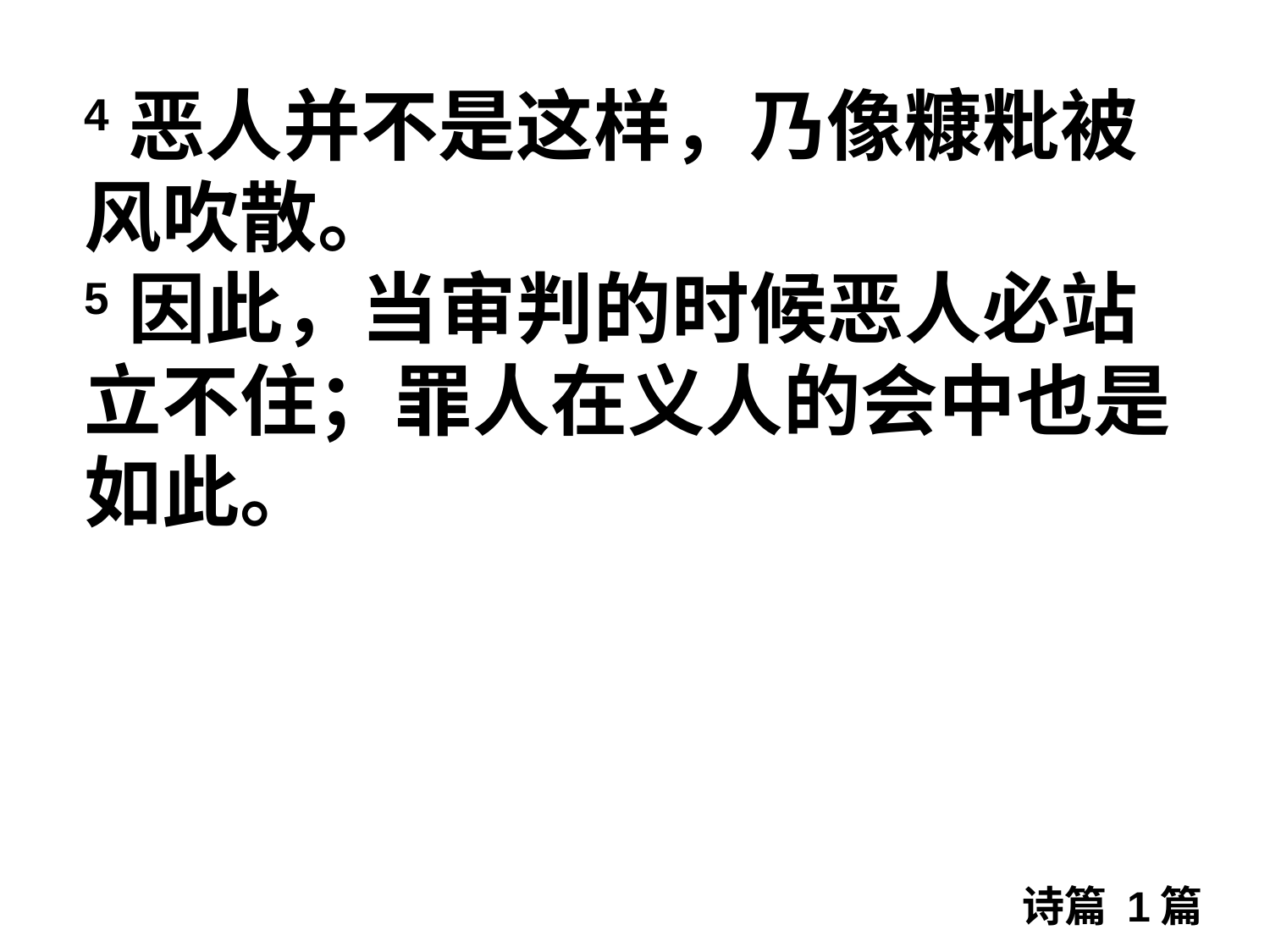

4恶人并不是这样，乃像糠粃被风吹散。
5因此，当审判的时候恶人必站立不住；罪人在义人的会中也是如此。
诗篇 1篇